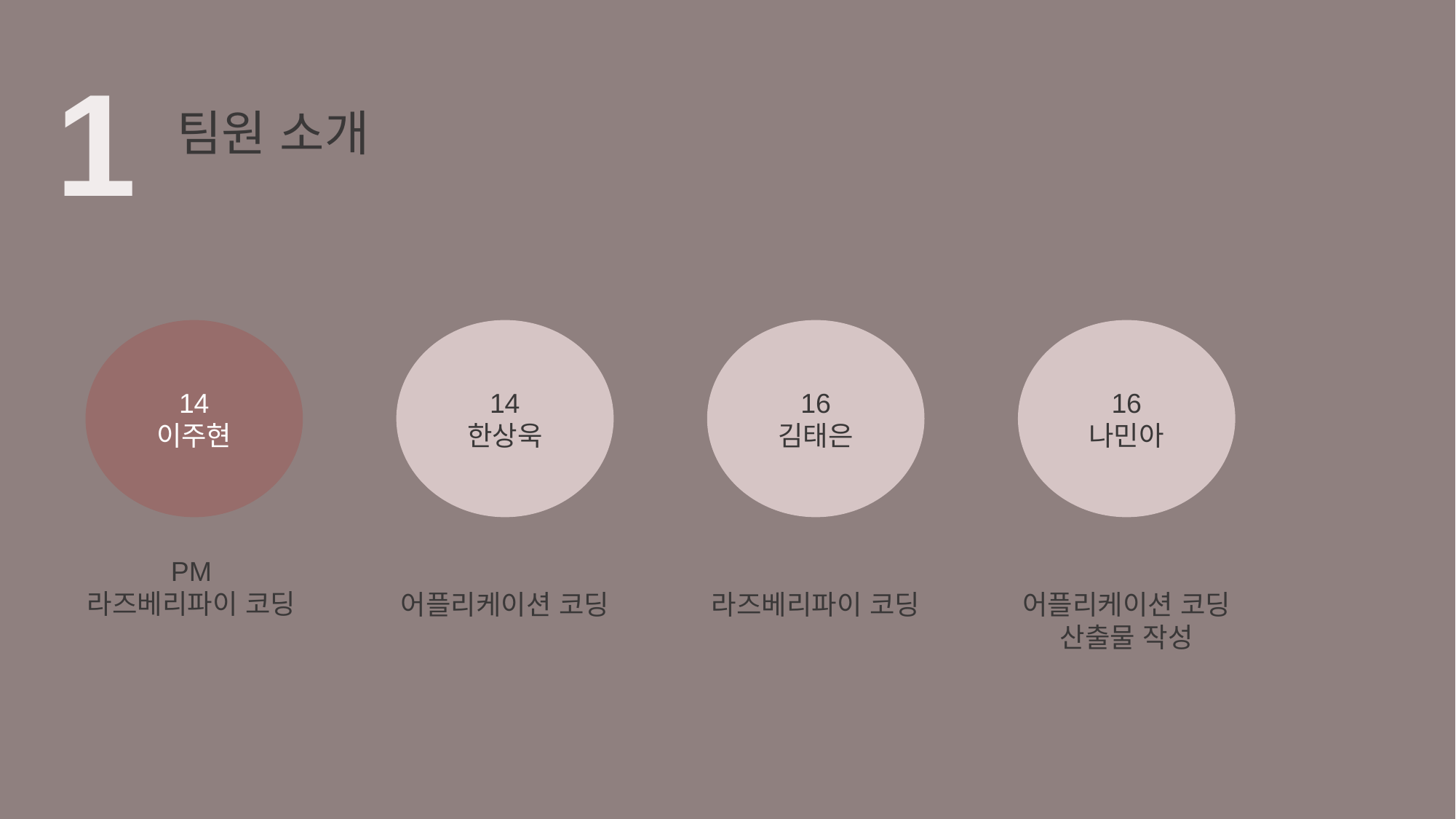

1
팀원 소개
14
이주현
14
한상욱
16
김태은
16
나민아
PM
라즈베리파이 코딩
어플리케이션 코딩
라즈베리파이 코딩
어플리케이션 코딩
산출물 작성